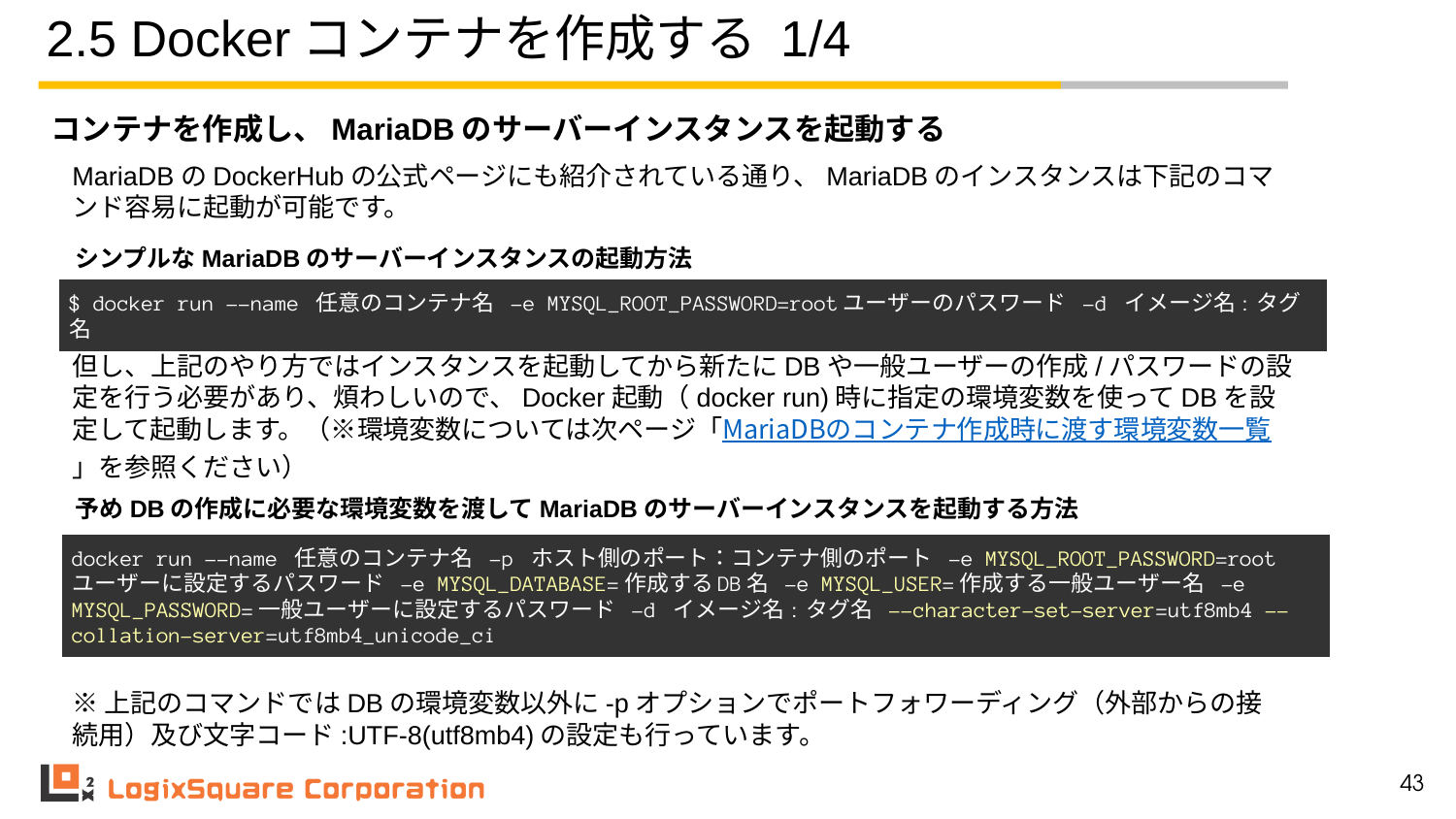

# 2.5 Dockerコンテナを作成する 1/4
コンテナを作成し、MariaDBのサーバーインスタンスを起動する
MariaDBのDockerHubの公式ページにも紹介されている通り、MariaDBのインスタンスは下記のコマンド容易に起動が可能です。
シンプルなMariaDBのサーバーインスタンスの起動方法
| $ docker run --name 任意のコンテナ名 -e MYSQL\_ROOT\_PASSWORD=rootユーザーのパスワード -d イメージ名:タグ名 |
| --- |
但し、上記のやり方ではインスタンスを起動してから新たにDBや一般ユーザーの作成/パスワードの設定を行う必要があり、煩わしいので、Docker起動（docker run)時に指定の環境変数を使ってDBを設定して起動します。（※環境変数については次ページ「MariaDBのコンテナ作成時に渡す環境変数一覧」を参照ください）
予めDBの作成に必要な環境変数を渡してMariaDBのサーバーインスタンスを起動する方法
| docker run --name 任意のコンテナ名 -p ホスト側のポート：コンテナ側のポート -e MYSQL\_ROOT\_PASSWORD=rootユーザーに設定するパスワード -e MYSQL\_DATABASE=作成するDB名 -e MYSQL\_USER=作成する一般ユーザー名 -e MYSQL\_PASSWORD=一般ユーザーに設定するパスワード -d イメージ名:タグ名 --character-set-server=utf8mb4 --collation-server=utf8mb4\_unicode\_ci |
| --- |
※上記のコマンドではDBの環境変数以外に-pオプションでポートフォワーディング（外部からの接続用）及び文字コード:UTF-8(utf8mb4)の設定も行っています。
43